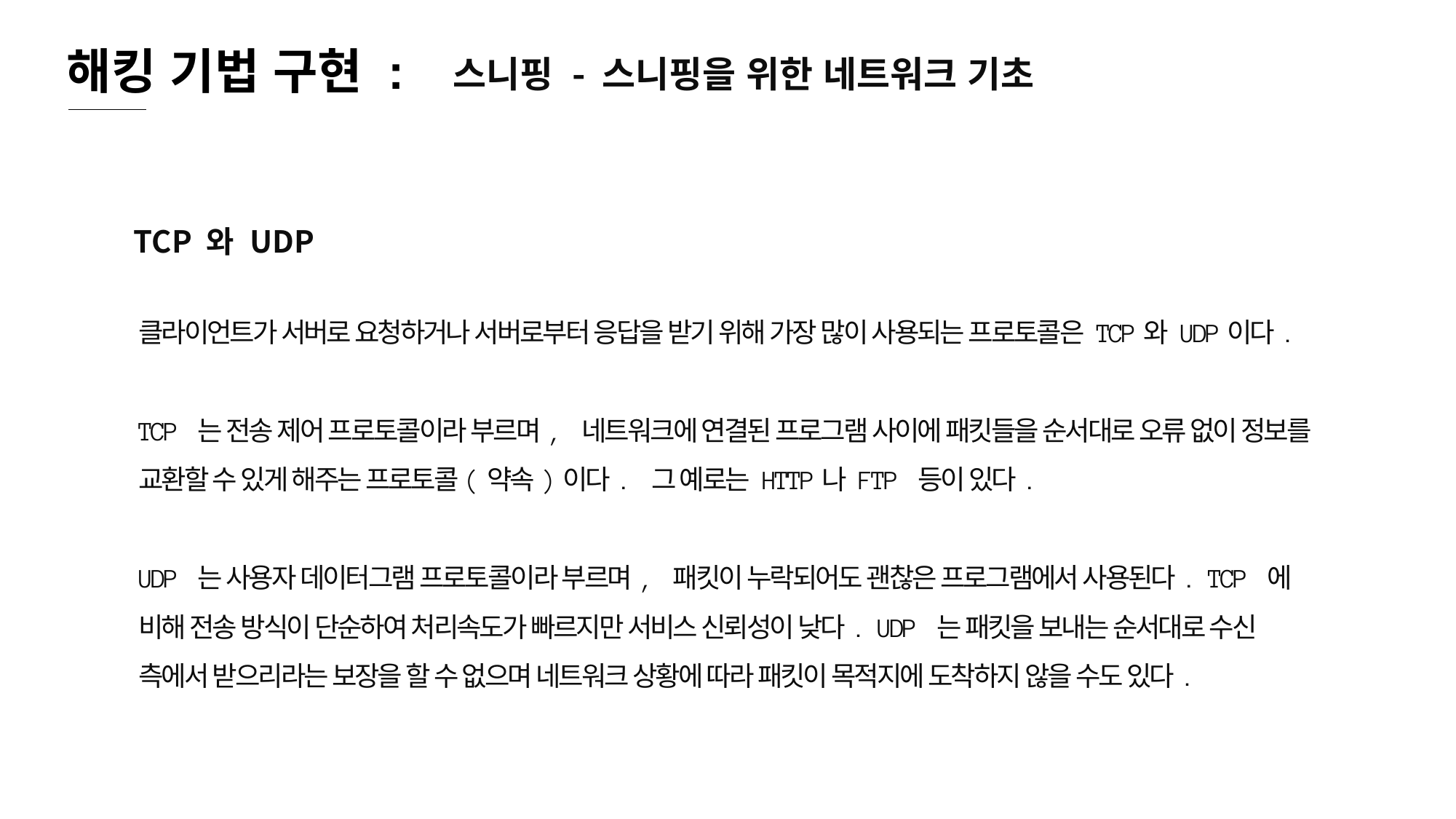

해킹 기법 구현 :
스니핑 - 스니핑을 위한 네트워크 기초
TCP 와 UDP
클라이언트가 서버로 요청하거나 서버로부터 응답을 받기 위해 가장 많이 사용되는 프로토콜은 TCP와 UDP이다.

TCP 는 전송 제어 프로토콜이라 부르며, 네트워크에 연결된 프로그램 사이에 패킷들을 순서대로 오류 없이 정보를 교환할 수 있게 해주는 프로토콜(약속)이다. 그 예로는 HTTP나 FTP 등이 있다.

UDP 는 사용자 데이터그램 프로토콜이라 부르며, 패킷이 누락되어도 괜찮은 프로그램에서 사용된다. TCP 에 비해 전송 방식이 단순하여 처리속도가 빠르지만 서비스 신뢰성이 낮다. UDP 는 패킷을 보내는 순서대로 수신 측에서 받으리라는 보장을 할 수 없으며 네트워크 상황에 따라 패킷이 목적지에 도착하지 않을 수도 있다.